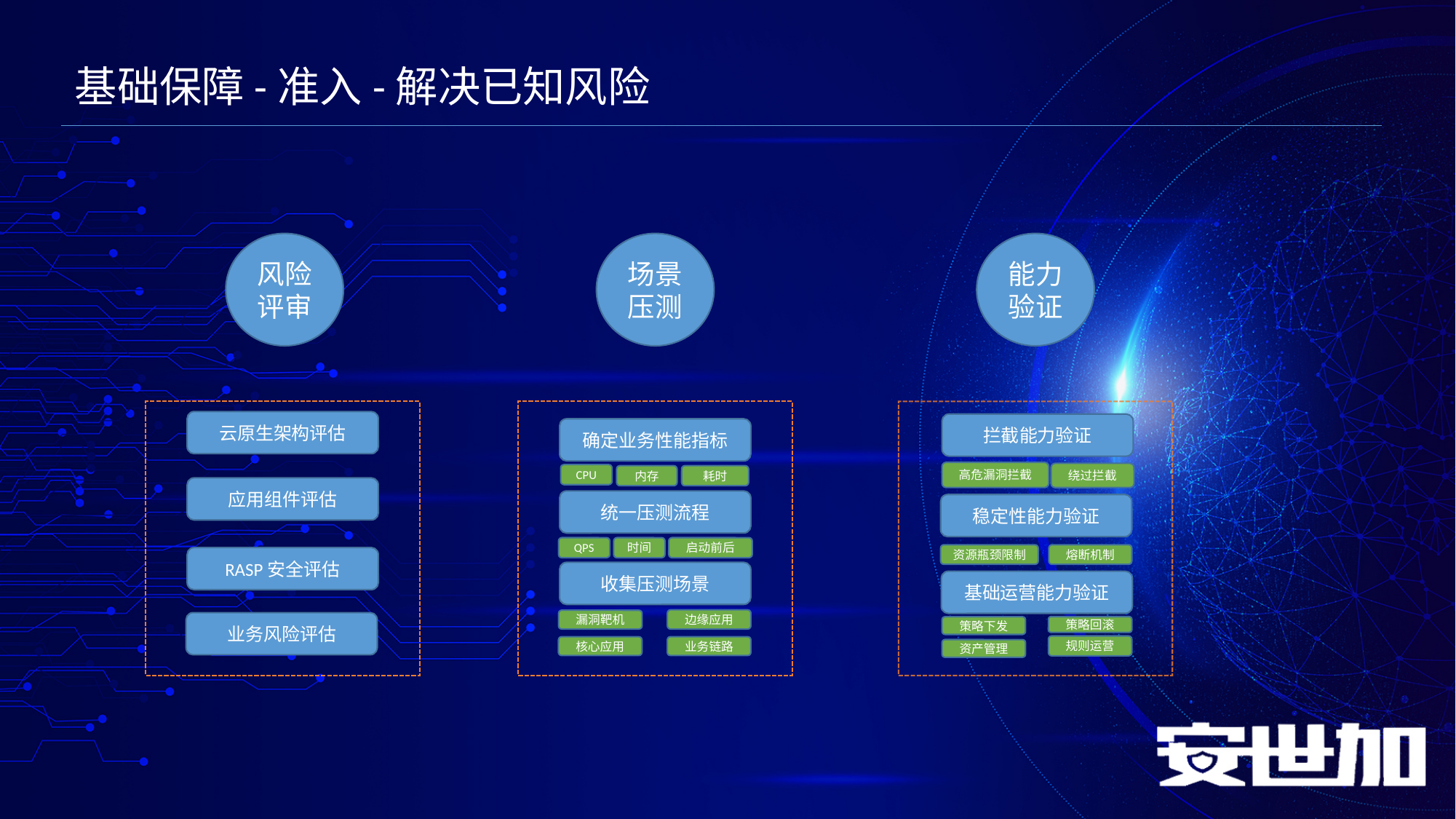

E6636BC20180234D78A0072836F0BB30E2B9B20219E46BF0A6D98C31B1592B21FB44B238C16D7B0A22092F08C84627EBC20921DA41D05BA11BBFC26B7D0E24DC24FC29AD4C2776E744B82FC763524E579646E27E729715E3F80C9193F0205C58D8962992FE3
基础保障-准入-解决已知风险
风险评审
场景压测
能力验证

云原生架构评估
拦截能力验证
确定业务性能指标
高危漏洞拦截
绕过拦截
CPU
内存
耗时
应用组件评估
统一压测流程
稳定性能力验证
QPS
时间
启动前后
资源瓶颈限制
熔断机制
RASP安全评估
收集压测场景
基础运营能力验证
边缘应用
漏洞靶机
业务风险评估
策略回滚
策略下发
规则运营
核心应用
业务链路
资产管理